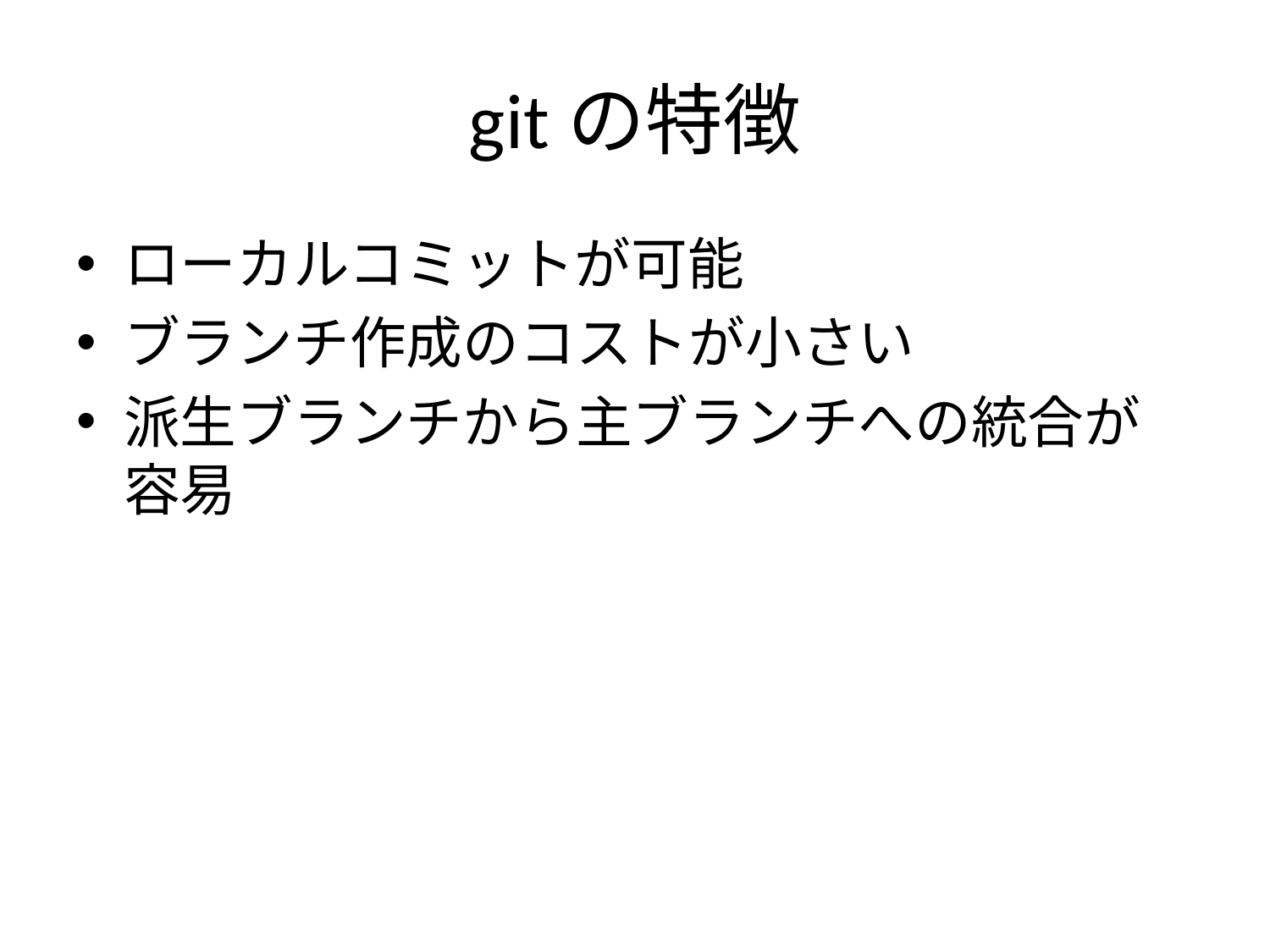

# gitの特徴
ローカルコミットが可能
ブランチ作成のコストが小さい
派生ブランチから主ブランチへの統合が容易